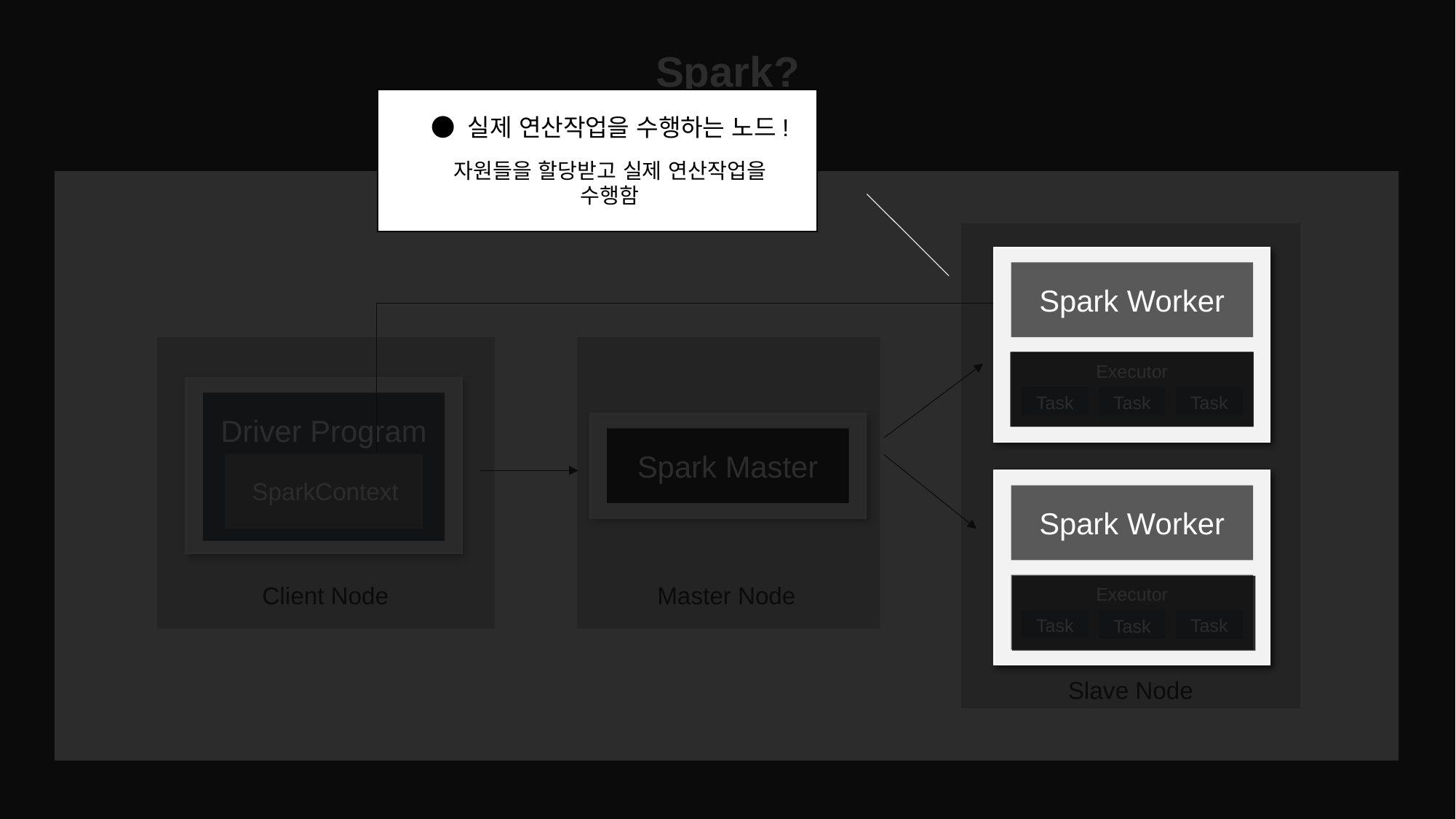

Spark?

- Spark 구성도 -
● 실제 연산작업을 수행하는 노드!
자원들을 할당받고 실제 연산작업을
수행함

Spark Worker

Executor
Task

Task

Task

Spark Worker

Executor
Task

Task

Task

Driver Program

SparkContext

Spark Master

Spark Worker

Executor
Task

Task

Task

Spark Worker

Executor
Task

Task

Task

Client Node
Master Node

Slave Node